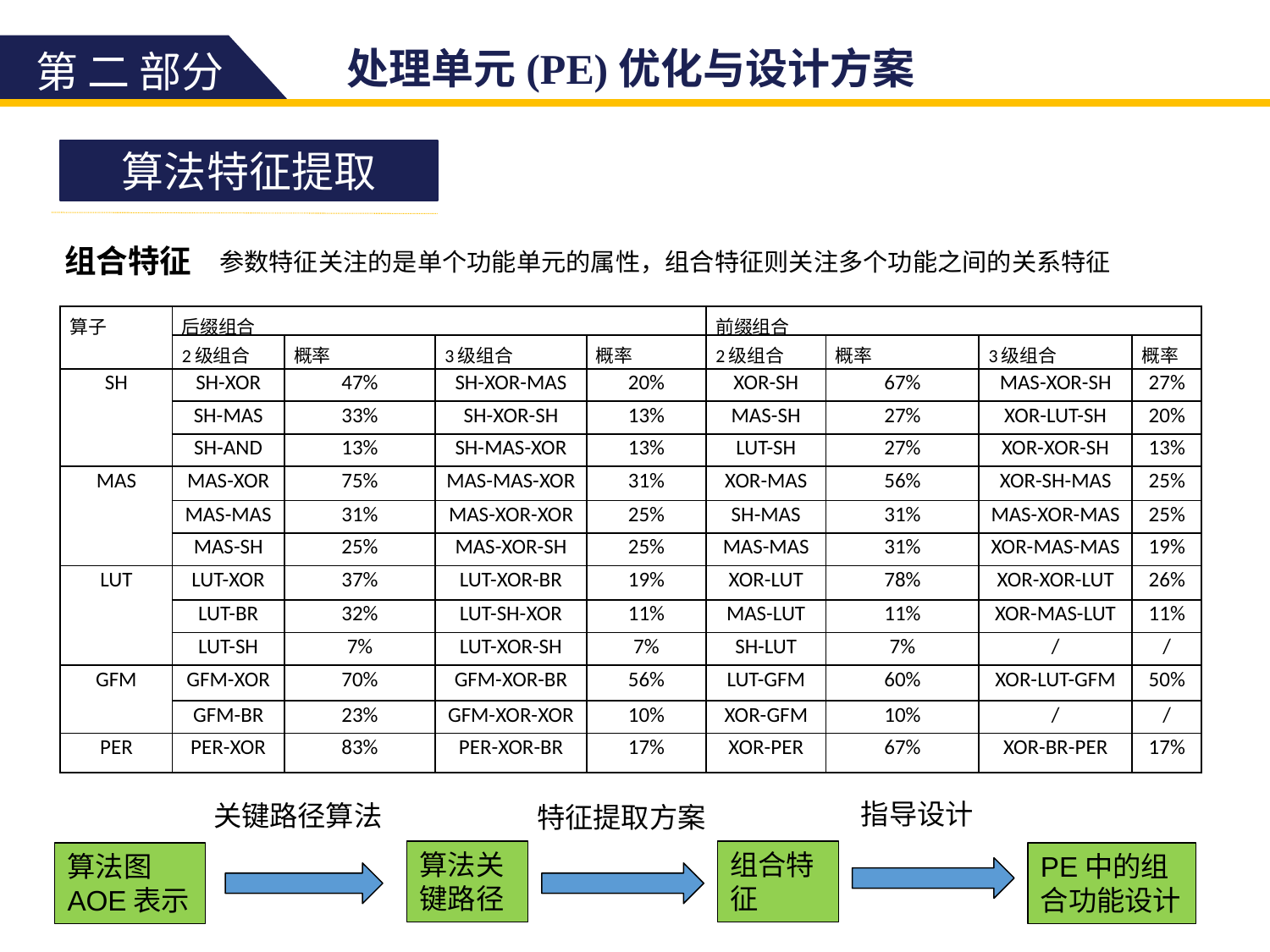

处理单元(PE)优化与设计方案

第 二 部分

算法特征提取

组合特征
参数特征关注的是单个功能单元的属性，组合特征则关注多个功能之间的关系特征
| 算子 | 后缀组合 |  |  |  | 前缀组合 |  |  |  |
| --- | --- | --- | --- | --- | --- | --- | --- | --- |
|  | 2级组合 | 概率 | 3级组合 | 概率 | 2级组合 | 概率 | 3级组合 | 概率 |
| SH | SH-XOR | 47% | SH-XOR-MAS | 20% | XOR-SH | 67% | MAS-XOR-SH | 27% |
|  | SH-MAS | 33% | SH-XOR-SH | 13% | MAS-SH | 27% | XOR-LUT-SH | 20% |
|  | SH-AND | 13% | SH-MAS-XOR | 13% | LUT-SH | 27% | XOR-XOR-SH | 13% |
| MAS | MAS-XOR | 75% | MAS-MAS-XOR | 31% | XOR-MAS | 56% | XOR-SH-MAS | 25% |
|  | MAS-MAS | 31% | MAS-XOR-XOR | 25% | SH-MAS | 31% | MAS-XOR-MAS | 25% |
|  | MAS-SH | 25% | MAS-XOR-SH | 25% | MAS-MAS | 31% | XOR-MAS-MAS | 19% |
| LUT | LUT-XOR | 37% | LUT-XOR-BR | 19% | XOR-LUT | 78% | XOR-XOR-LUT | 26% |
|  | LUT-BR | 32% | LUT-SH-XOR | 11% | MAS-LUT | 11% | XOR-MAS-LUT | 11% |
|  | LUT-SH | 7% | LUT-XOR-SH | 7% | SH-LUT | 7% | / | / |
| GFM | GFM-XOR | 70% | GFM-XOR-BR | 56% | LUT-GFM | 60% | XOR-LUT-GFM | 50% |
|  | GFM-BR | 23% | GFM-XOR-XOR | 10% | XOR-GFM | 10% | / | / |
| PER | PER-XOR | 83% | PER-XOR-BR | 17% | XOR-PER | 67% | XOR-BR-PER | 17% |
指导设计
关键路径算法
特征提取方案
算法关键路径
组合特征
算法图AOE表示
PE中的组合功能设计